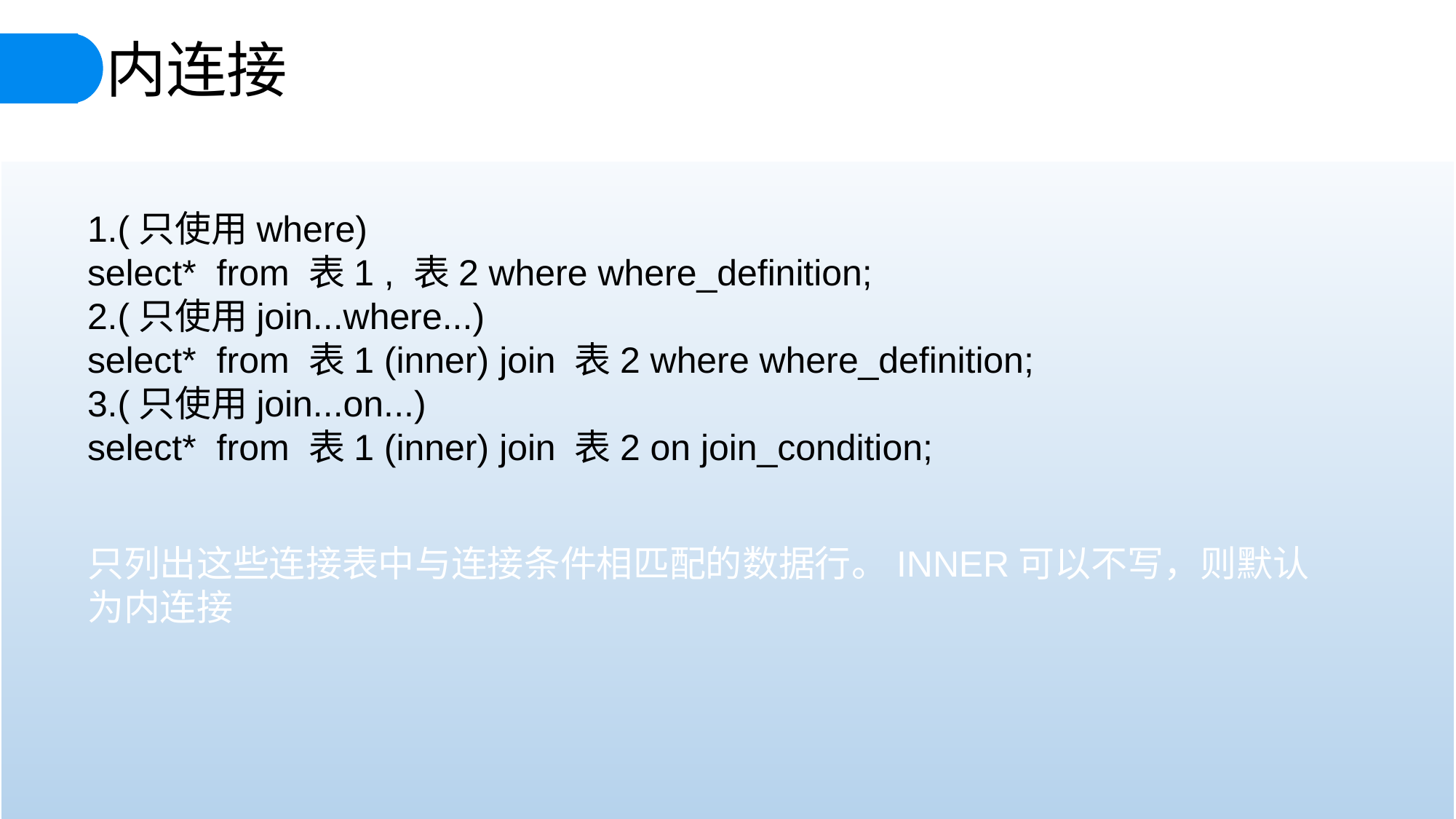

内连接

1.(只使用where)
select*  from 表1 , 表2 where where_definition;
2.(只使用join...where...)
select*  from 表1 (inner) join 表2 where where_definition;
3.(只使用join...on...)
select*  from 表1 (inner) join 表2 on join_condition;

只列出这些连接表中与连接条件相匹配的数据行。INNER可以不写，则默认为内连接